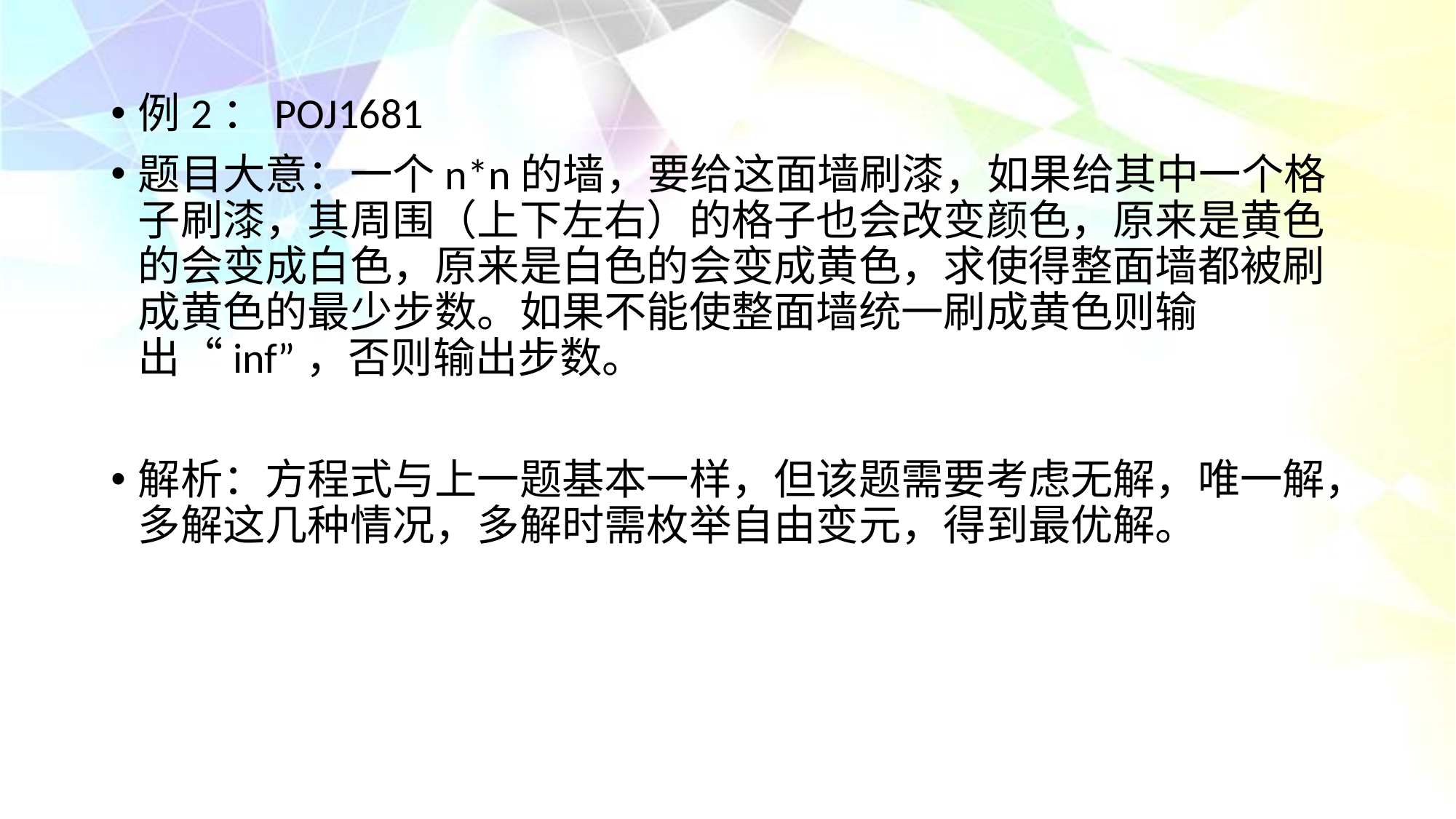

例2：POJ1681
题目大意：一个n*n的墙，要给这面墙刷漆，如果给其中一个格子刷漆，其周围（上下左右）的格子也会改变颜色，原来是黄色的会变成白色，原来是白色的会变成黄色，求使得整面墙都被刷成黄色的最少步数。如果不能使整面墙统一刷成黄色则输出“inf”，否则输出步数。

解析：方程式与上一题基本一样，但该题需要考虑无解，唯一解，多解这几种情况，多解时需枚举自由变元，得到最优解。